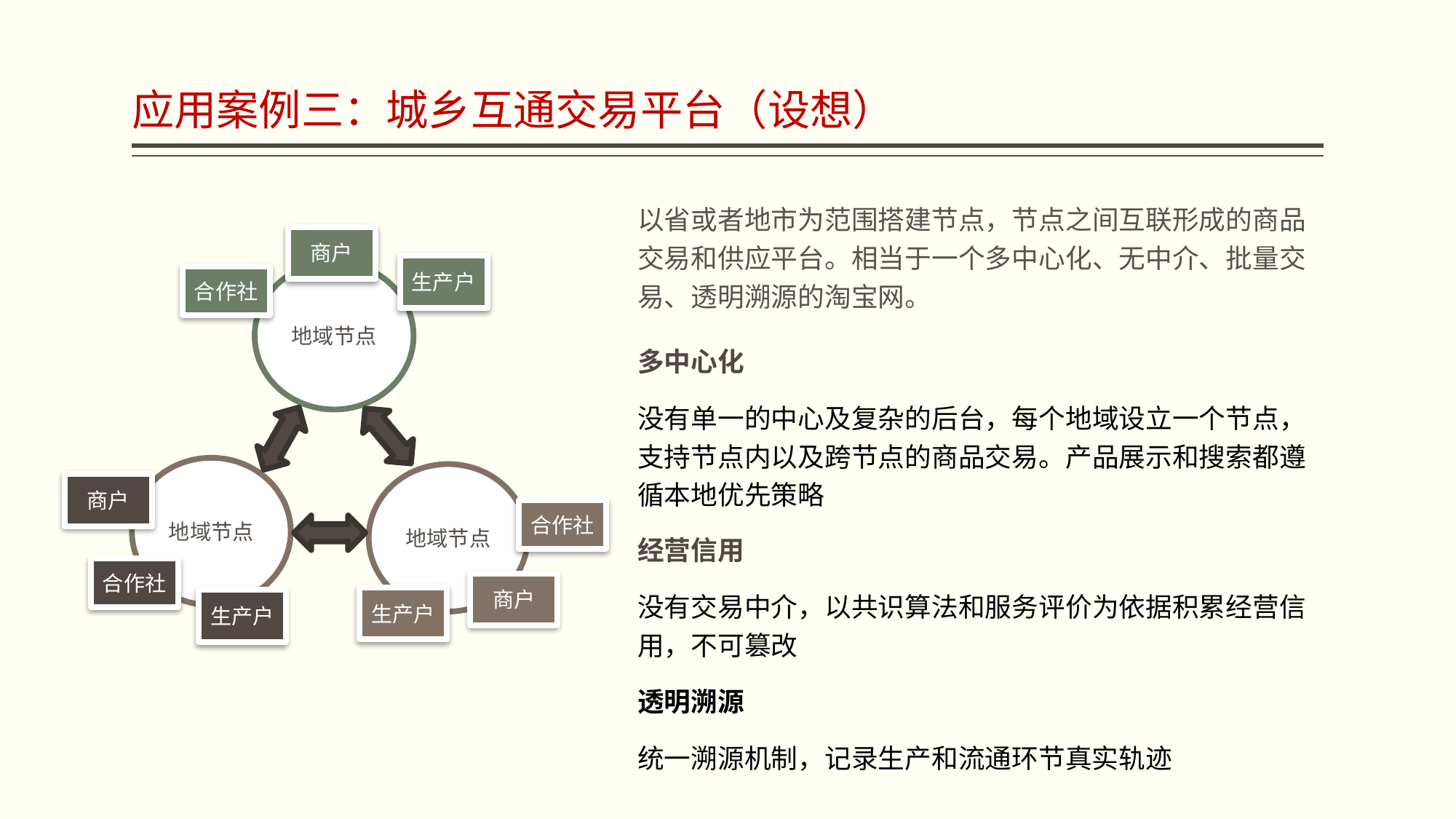

# 应用案例三：城乡互通交易平台（设想）
以省或者地市为范围搭建节点，节点之间互联形成的商品交易和供应平台。相当于一个多中心化、无中介、批量交易、透明溯源的淘宝网。
多中心化
没有单一的中心及复杂的后台，每个地域设立一个节点，支持节点内以及跨节点的商品交易。产品展示和搜索都遵循本地优先策略
经营信用
没有交易中介，以共识算法和服务评价为依据积累经营信用，不可篡改
透明溯源
统一溯源机制，记录生产和流通环节真实轨迹
商户
生产户
地域节点
合作社

地域节点
地域节点
商户
合作社

合作社
商户
生产户
生产户